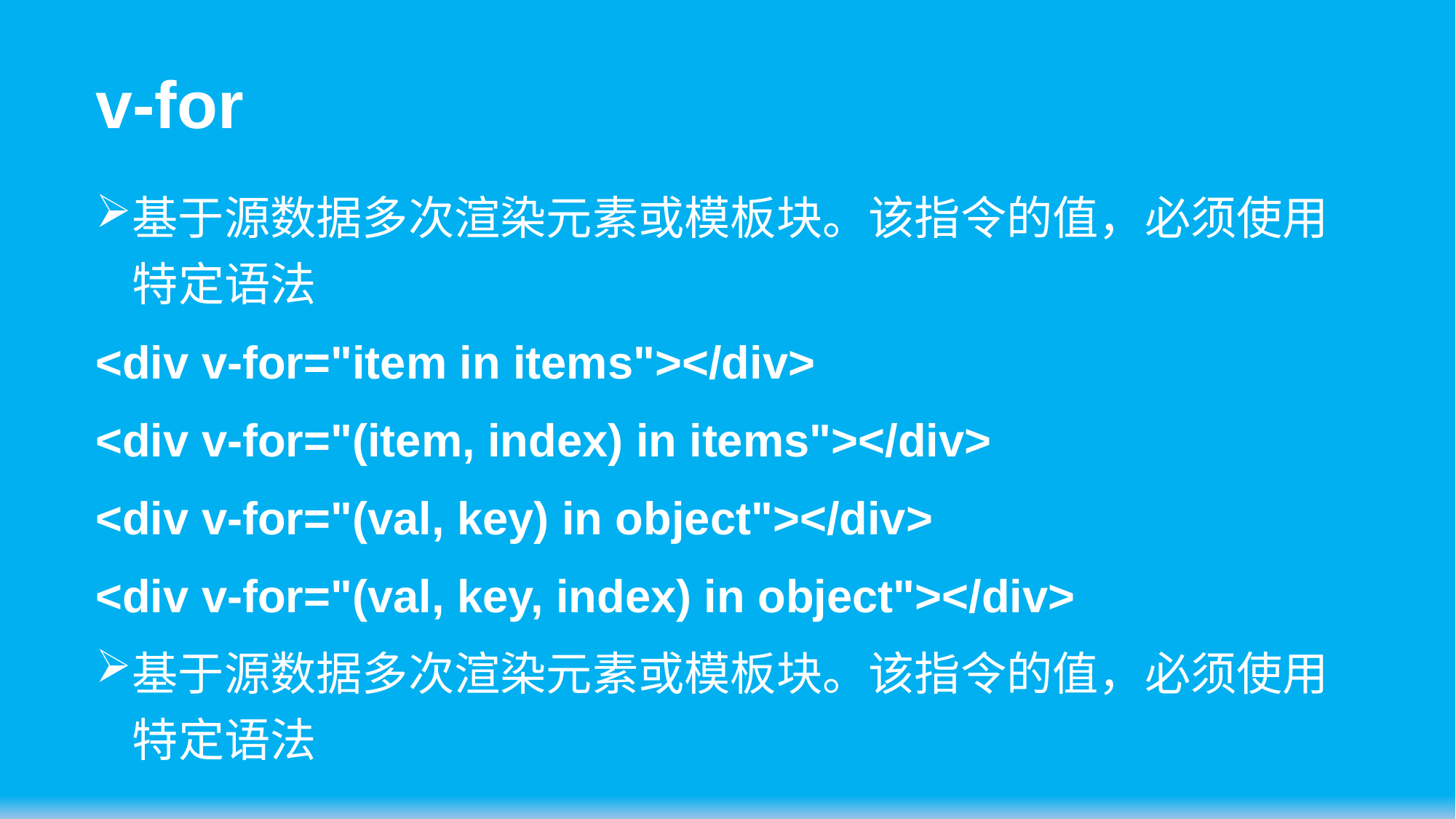

# v-for
基于源数据多次渲染元素或模板块。该指令的值，必须使用特定语法
<div v-for="item in items"></div>
<div v-for="(item, index) in items"></div>
<div v-for="(val, key) in object"></div>
<div v-for="(val, key, index) in object"></div>
基于源数据多次渲染元素或模板块。该指令的值，必须使用特定语法